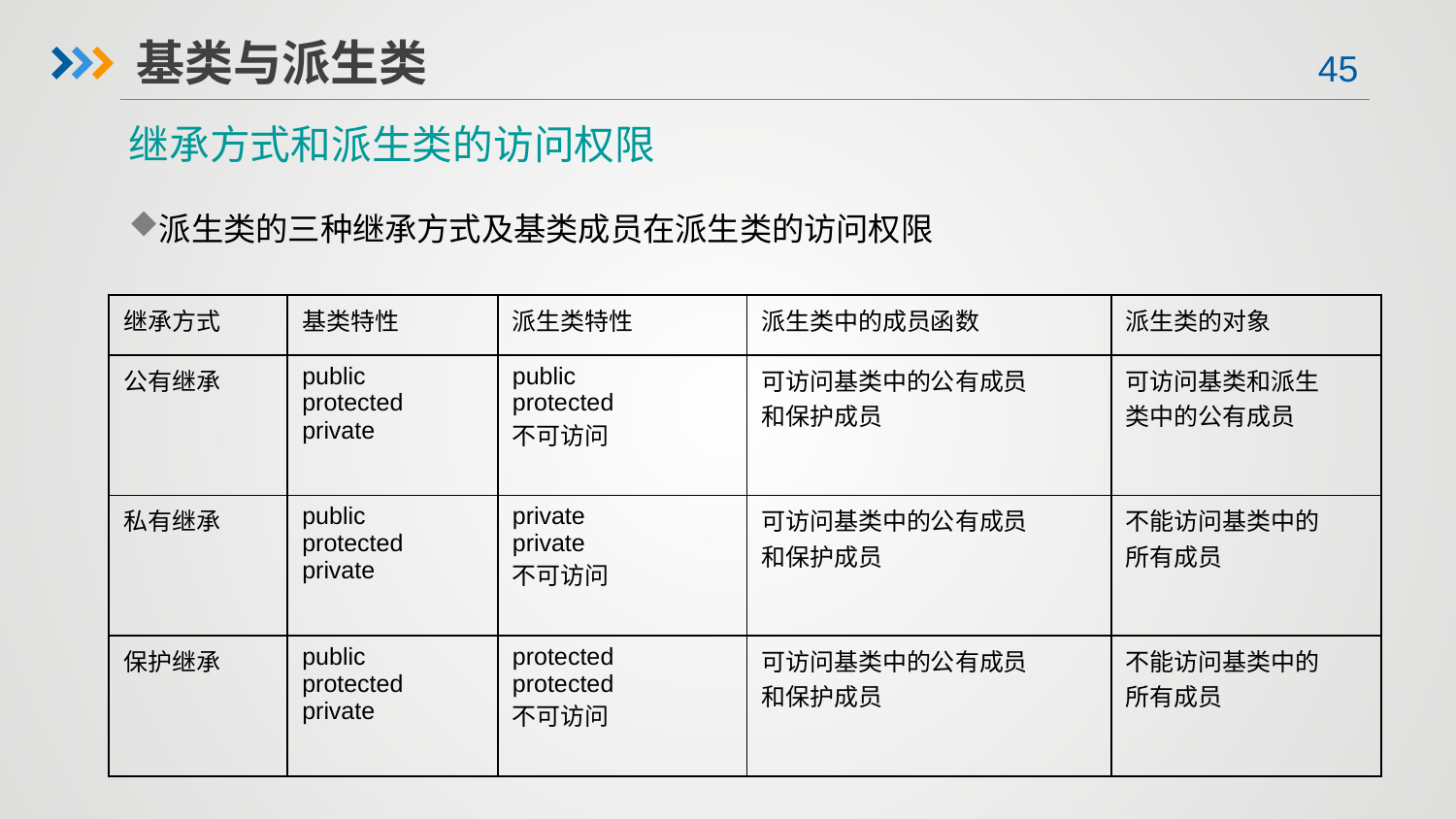

基类与派生类
继承方式和派生类的访问权限
派生类的三种继承方式及基类成员在派生类的访问权限
| 继承方式 | 基类特性 | 派生类特性 | 派生类中的成员函数 | 派生类的对象 |
| --- | --- | --- | --- | --- |
| 公有继承 | public protected private | public protected 不可访问 | 可访问基类中的公有成员 和保护成员 | 可访问基类和派生 类中的公有成员 |
| 私有继承 | public protected private | private private 不可访问 | 可访问基类中的公有成员 和保护成员 | 不能访问基类中的 所有成员 |
| 保护继承 | public protected private | protected protected 不可访问 | 可访问基类中的公有成员 和保护成员 | 不能访问基类中的 所有成员 |